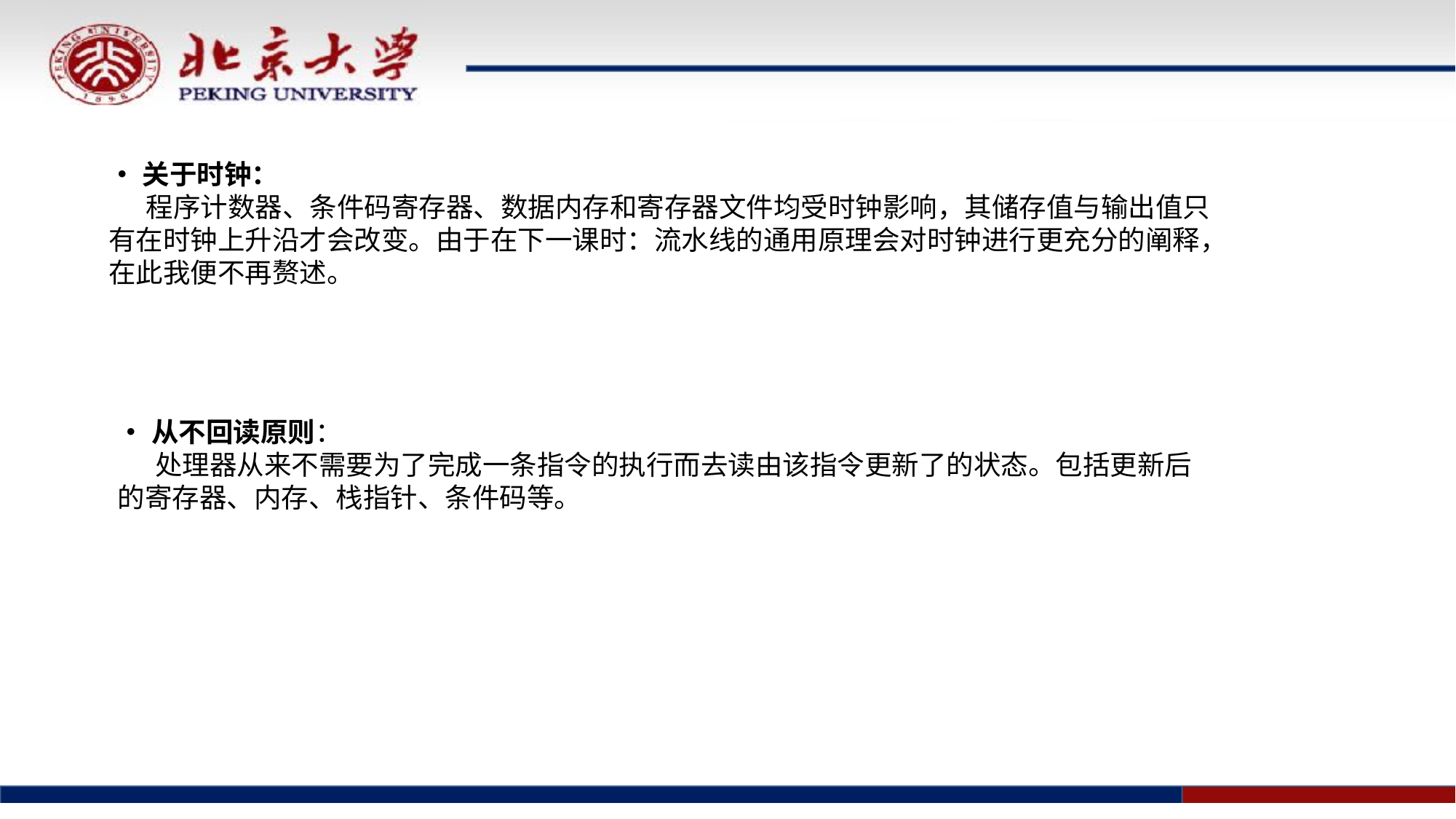

•关于时钟：
     程序计数器、条件码寄存器、数据内存和寄存器文件均受时钟影响，其储存值与输出值只有在时钟上升沿才会改变。由于在下一课时：流水线的通用原理会对时钟进行更充分的阐释，在此我便不再赘述。
•从不回读原则：
     处理器从来不需要为了完成一条指令的执行而去读由该指令更新了的状态。包括更新后的寄存器、内存、栈指针、条件码等。